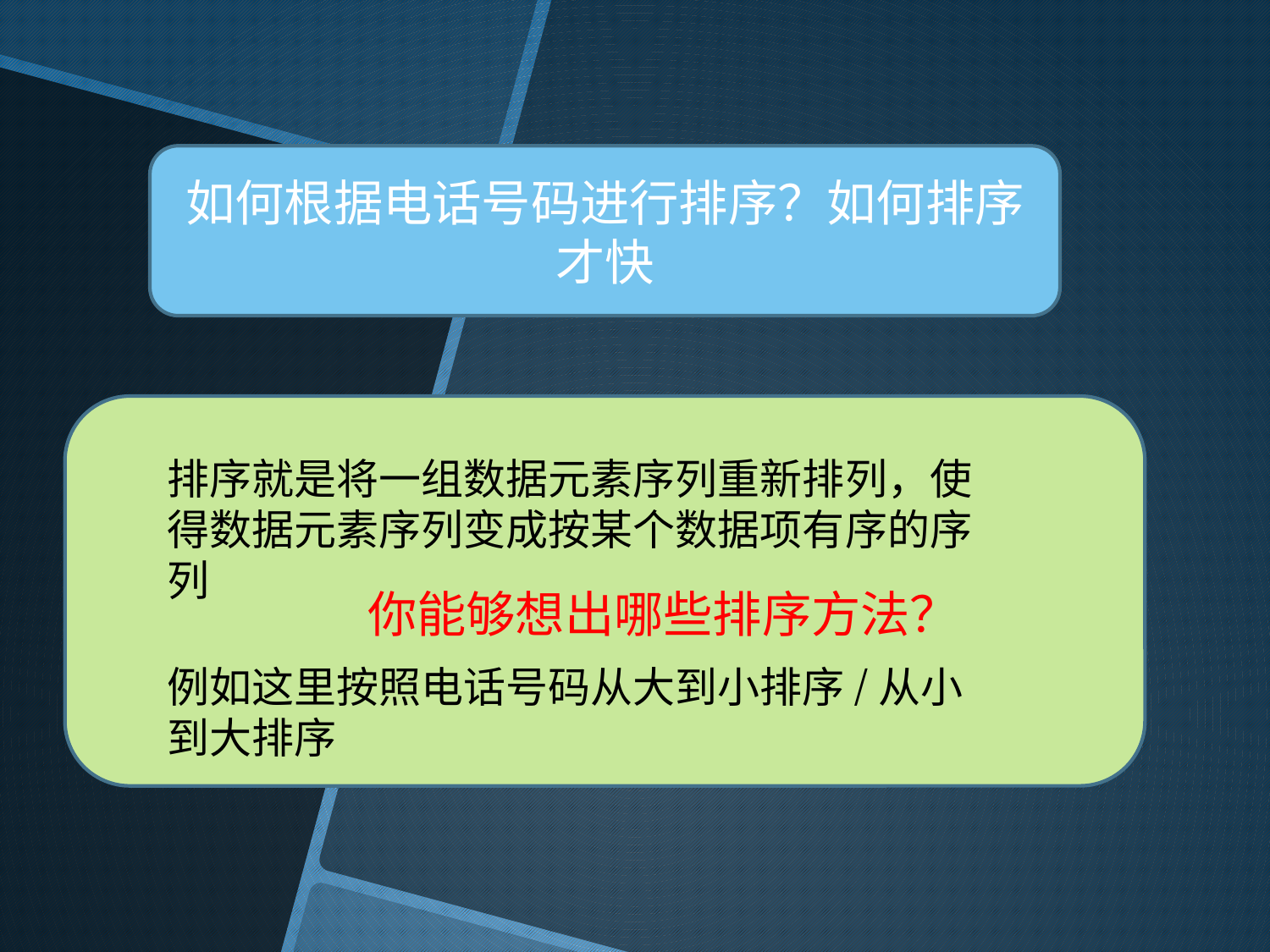

如何根据电话号码进行排序？如何排序才快

排序就是将一组数据元素序列重新排列，使得数据元素序列变成按某个数据项有序的序列
你能够想出哪些排序方法？
例如这里按照电话号码从大到小排序/从小到大排序